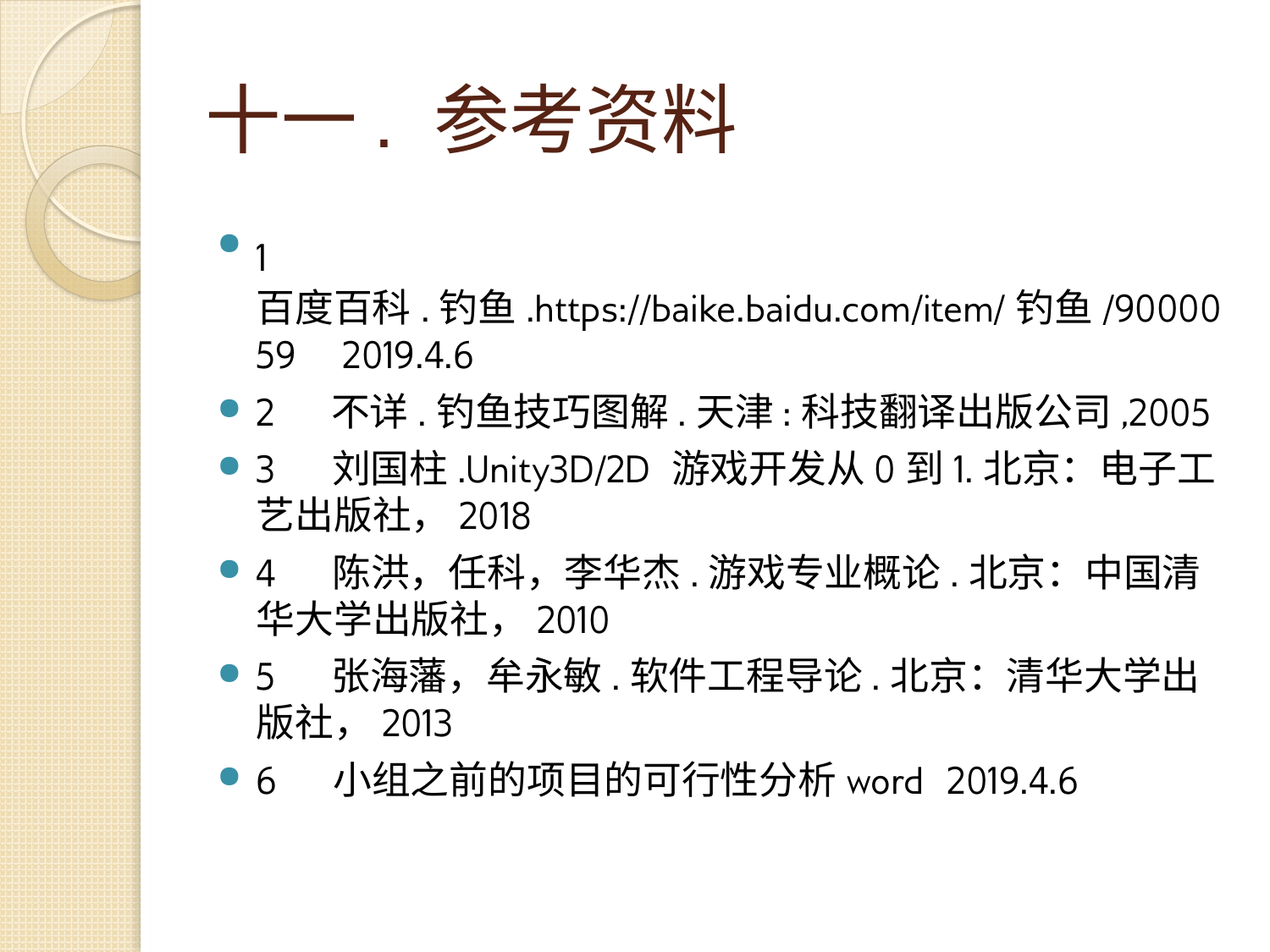

# 十一. 参考资料
1   百度百科.钓鱼.https://baike.baidu.com/item/钓鱼/9000059    2019.4.6
2    不详.钓鱼技巧图解.天津:科技翻译出版公司,2005
3    刘国柱.Unity3D/2D 游戏开发从0到1.北京：电子工艺出版社，2018
4    陈洪，任科，李华杰.游戏专业概论.北京：中国清华大学出版社，2010
5    张海藩，牟永敏.软件工程导论.北京：清华大学出版社，2013
6    小组之前的项目的可行性分析word  2019.4.6